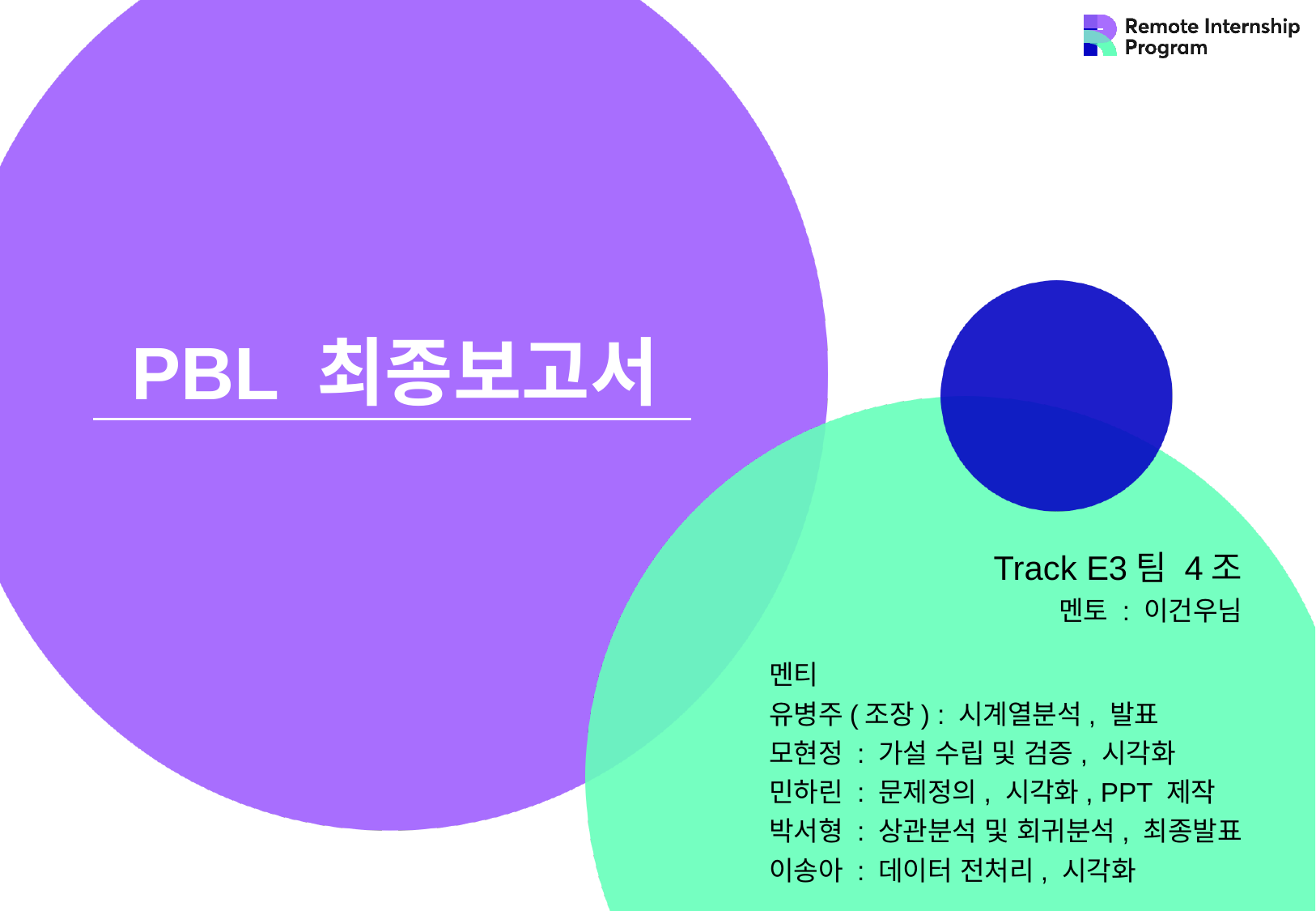

PBL 최종보고서
Track E3팀 4조
멘토 : 이건우님

멘티
유병주(조장) : 시계열분석, 발표
모현정 : 가설 수립 및 검증, 시각화
민하린 : 문제정의, 시각화, PPT 제작
박서형 : 상관분석 및 회귀분석, 최종발표
이송아 : 데이터 전처리, 시각화